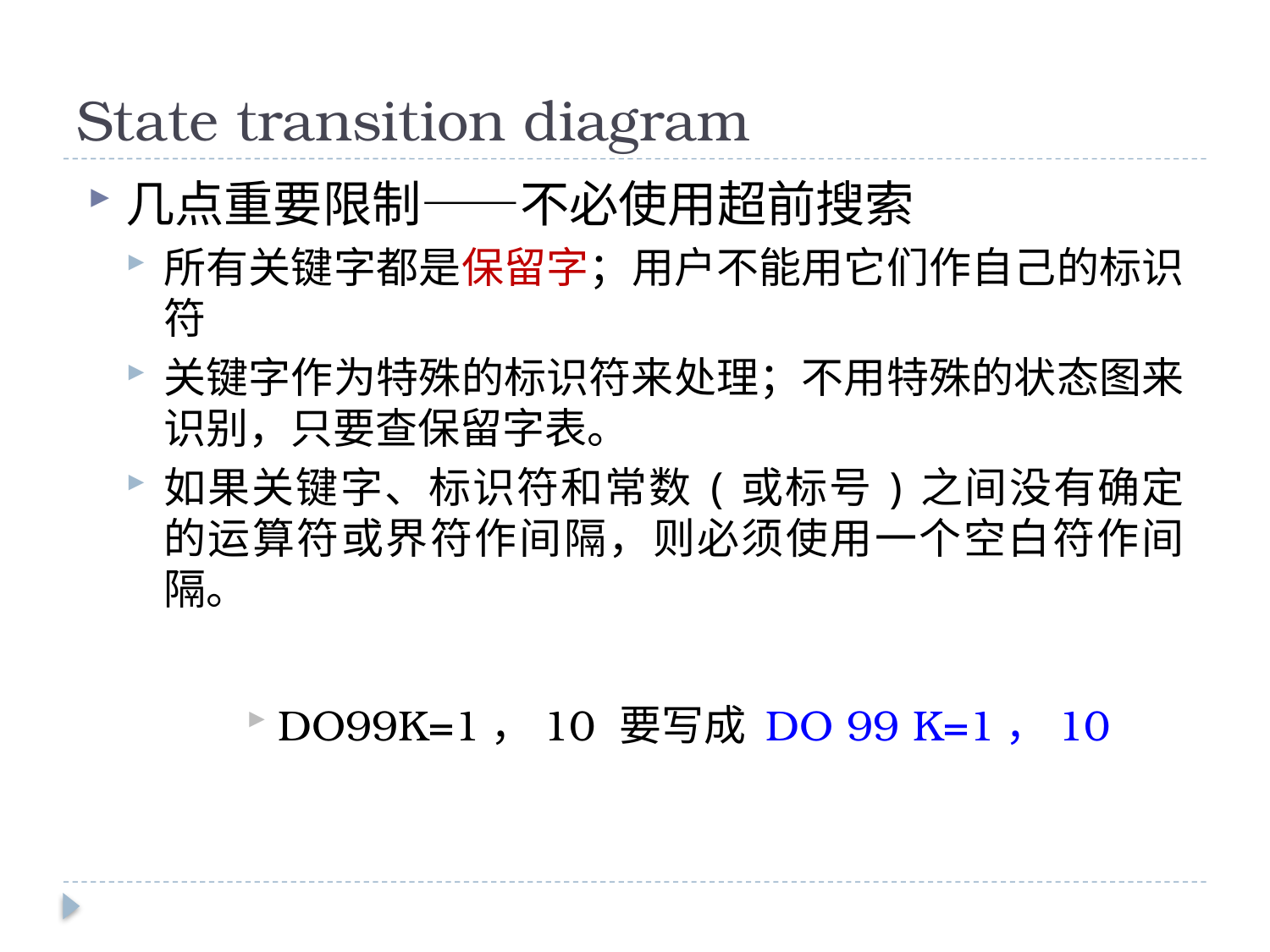

# State transition diagram
几点重要限制——不必使用超前搜索
所有关键字都是保留字；用户不能用它们作自己的标识符
关键字作为特殊的标识符来处理；不用特殊的状态图来识别，只要查保留字表。
如果关键字、标识符和常数(或标号)之间没有确定的运算符或界符作间隔，则必须使用一个空白符作间隔。

DO99K=1，10 要写成 DO 99 K=1，10